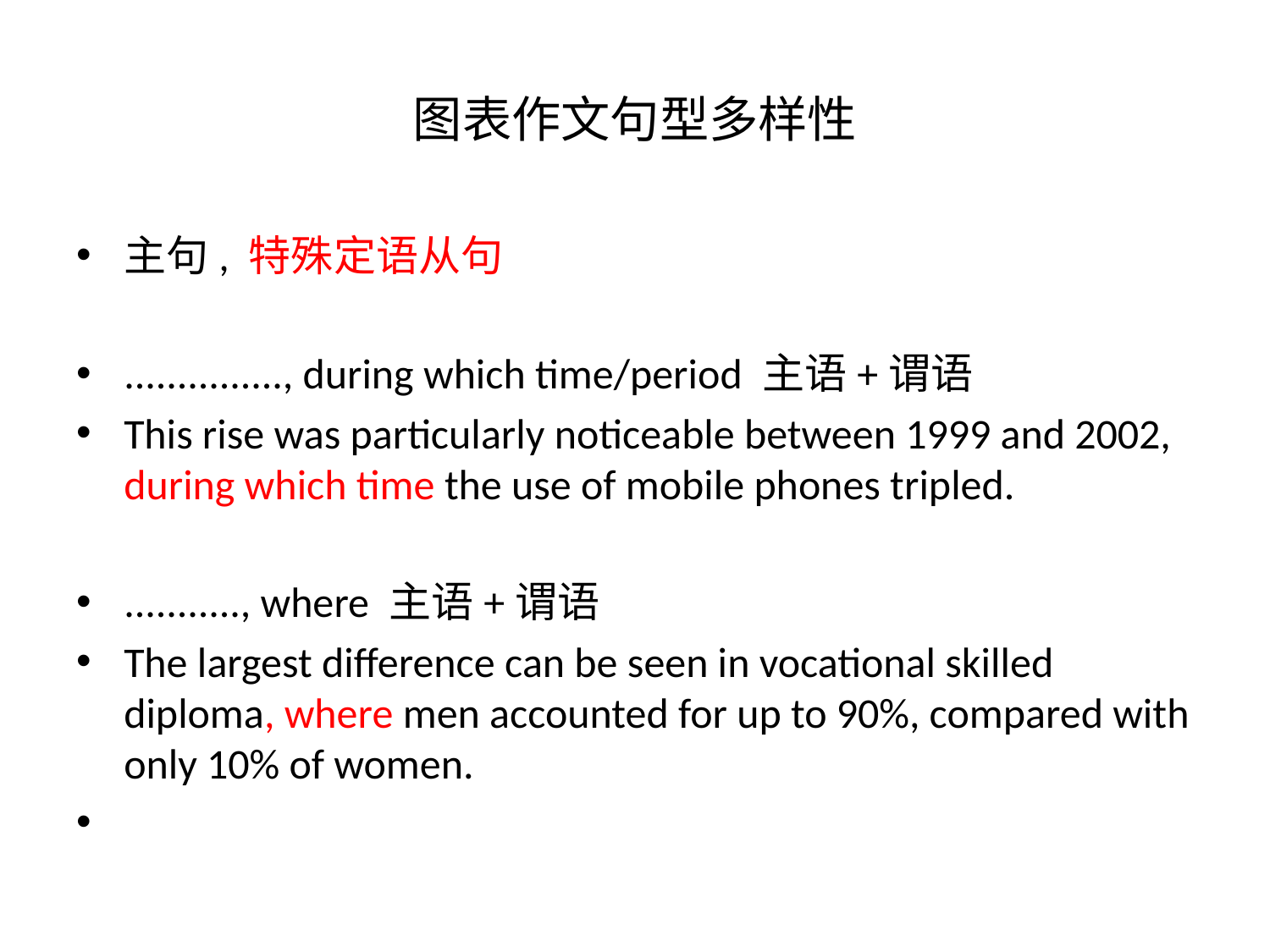

# 图表作文句型多样性
主句, 特殊定语从句

..............., during which time/period 主语+谓语
This rise was particularly noticeable between 1999 and 2002, during which time the use of mobile phones tripled.

..........., where 主语+谓语
The largest difference can be seen in vocational skilled diploma, where men accounted for up to 90%, compared with only 10% of women.